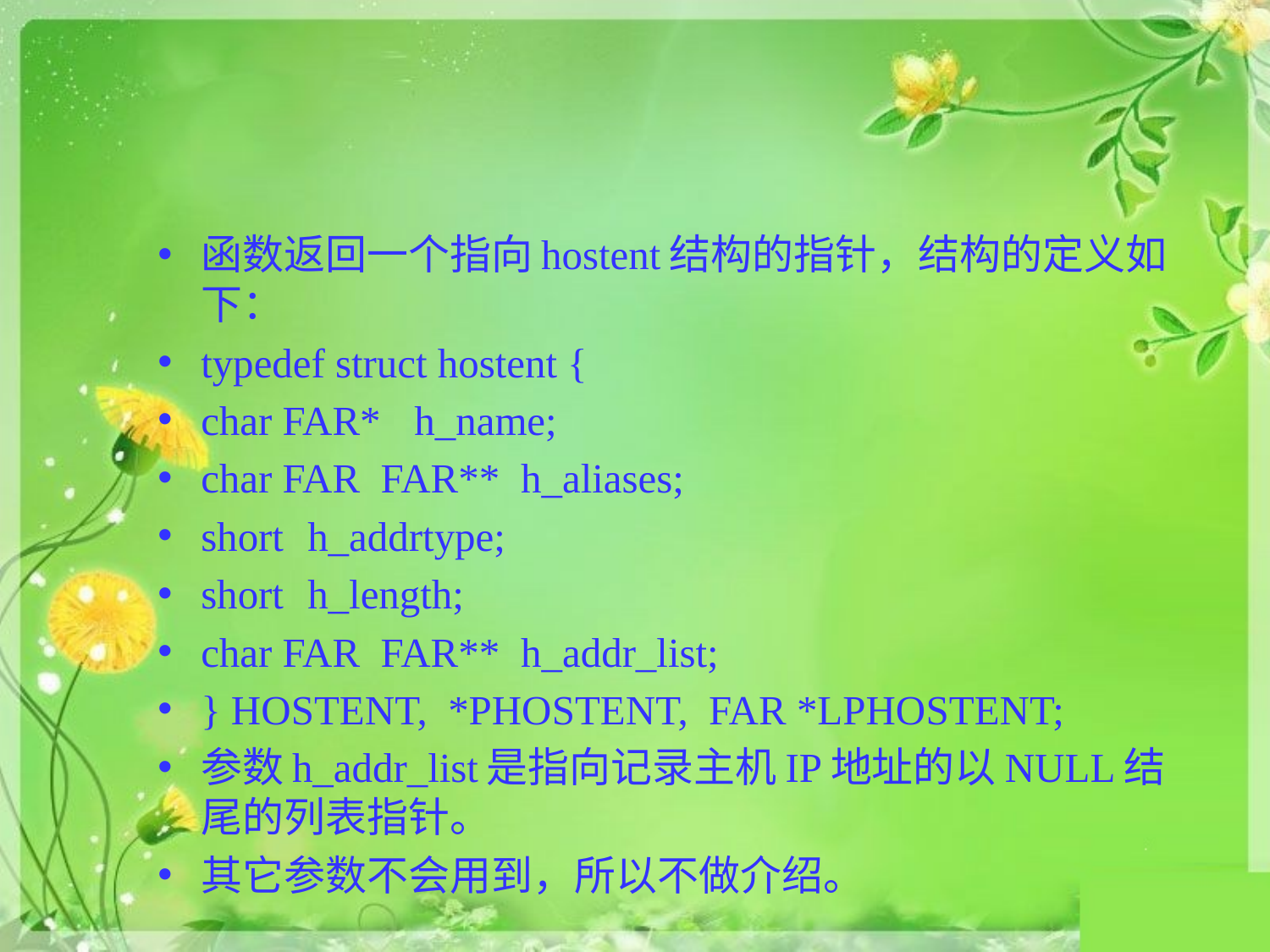

#
函数返回一个指向hostent结构的指针，结构的定义如下：
typedef struct hostent {
char FAR*			h_name;
char FAR  FAR** 	h_aliases;
short 				h_addrtype;
short 				h_length;
char FAR  FAR** 	h_addr_list;
} HOSTENT,  *PHOSTENT,  FAR *LPHOSTENT;
参数h_addr_list是指向记录主机IP地址的以NULL结尾的列表指针。
其它参数不会用到，所以不做介绍。